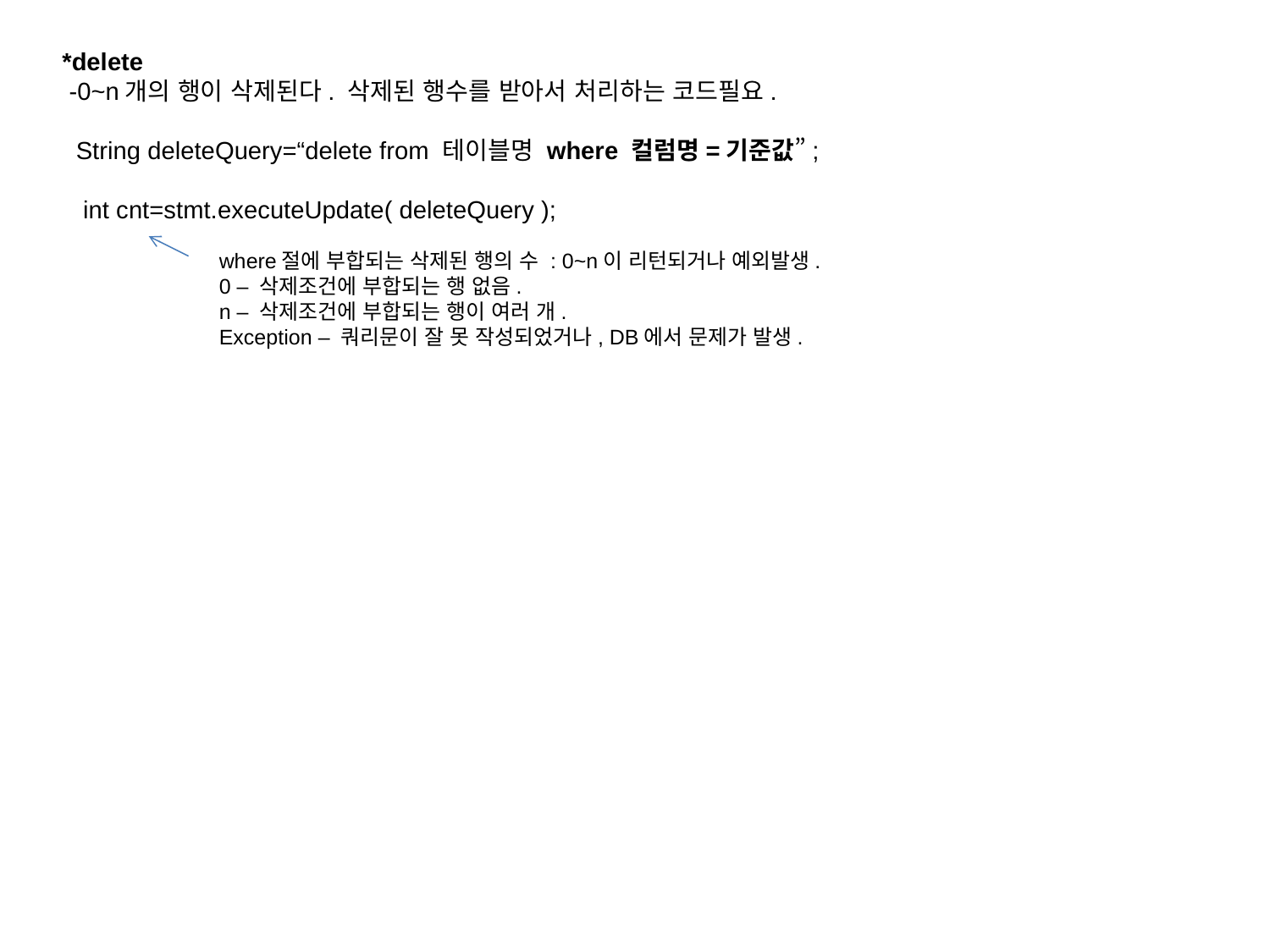

*delete
 -0~n개의 행이 삭제된다. 삭제된 행수를 받아서 처리하는 코드필요.

  String deleteQuery=“delete from 테이블명 where 컬럼명=기준값”;

   int cnt=stmt.executeUpdate( deleteQuery );

where절에 부합되는 삭제된 행의 수 : 0~n이 리턴되거나 예외발생.
0 – 삭제조건에 부합되는 행 없음.
n – 삭제조건에 부합되는 행이 여러 개.
Exception – 쿼리문이 잘 못 작성되었거나, DB에서 문제가 발생.